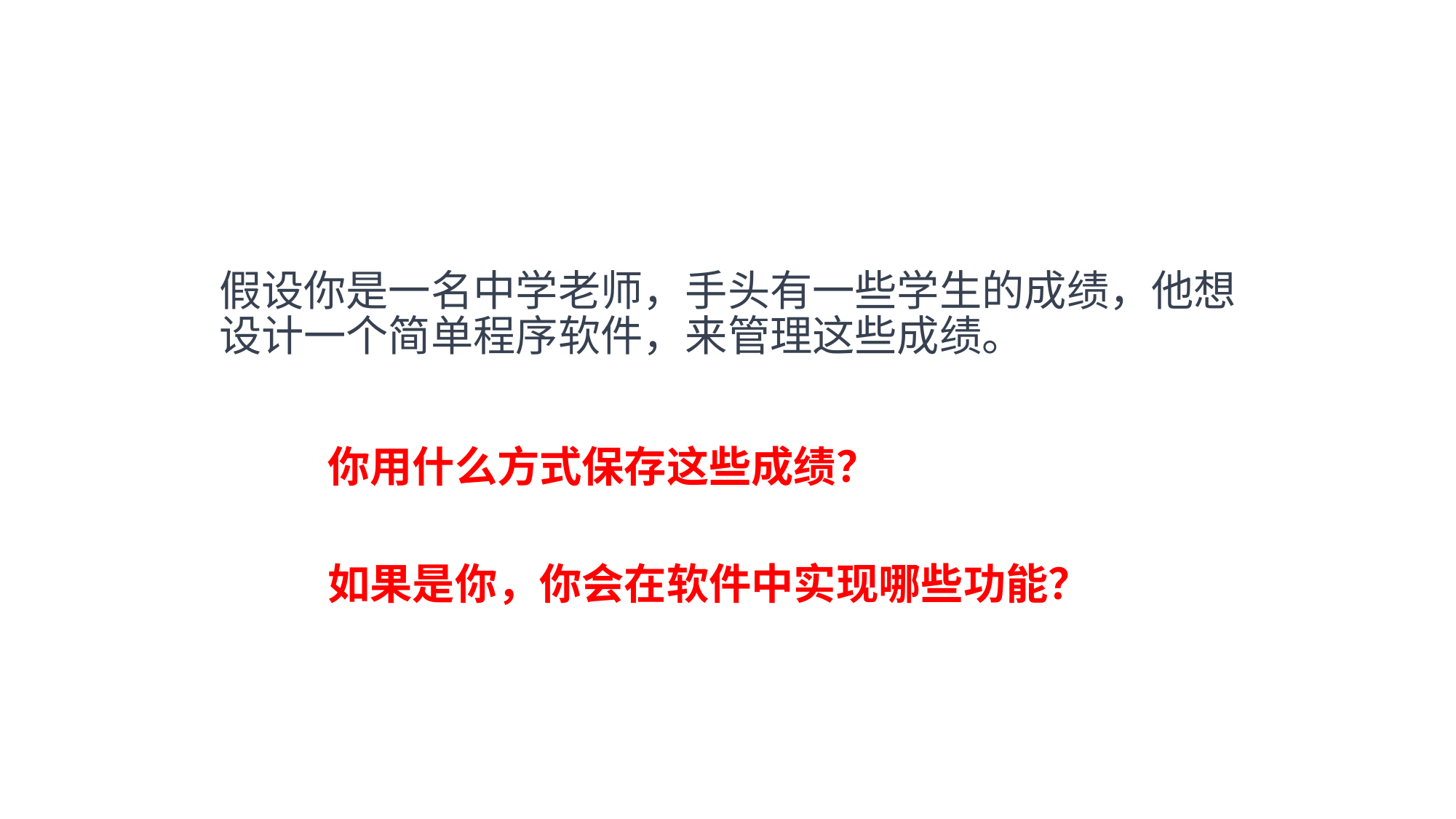

# 假设你是一名中学老师，手头有一些学生的成绩，他想设计一个简单程序软件，来管理这些成绩。
你用什么方式保存这些成绩？
如果是你，你会在软件中实现哪些功能？